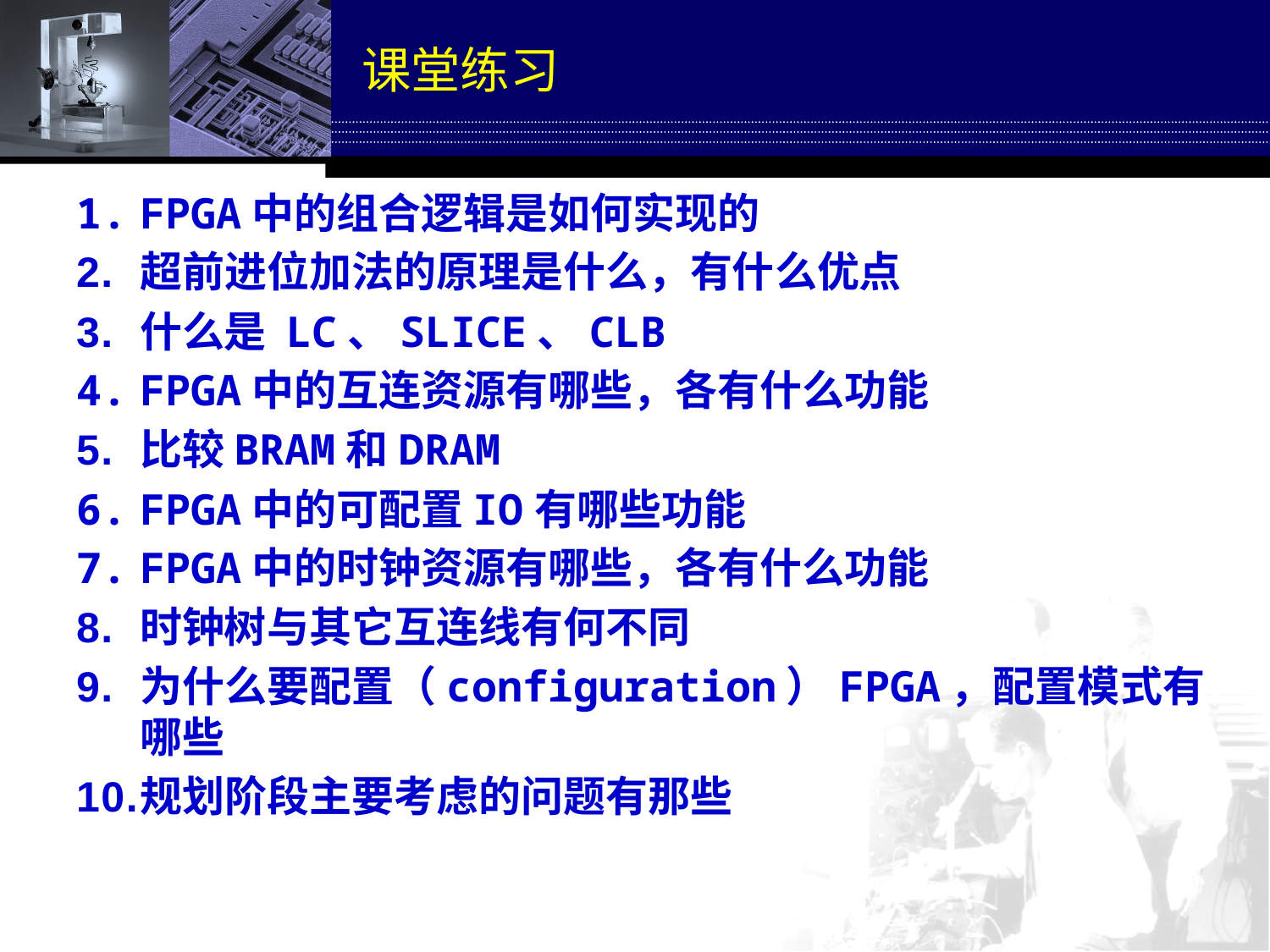

# 课堂练习
FPGA中的组合逻辑是如何实现的
超前进位加法的原理是什么，有什么优点
什么是 LC、SLICE、CLB
FPGA中的互连资源有哪些，各有什么功能
比较BRAM和DRAM
FPGA中的可配置IO有哪些功能
FPGA中的时钟资源有哪些，各有什么功能
时钟树与其它互连线有何不同
为什么要配置（configuration）FPGA，配置模式有哪些
规划阶段主要考虑的问题有那些